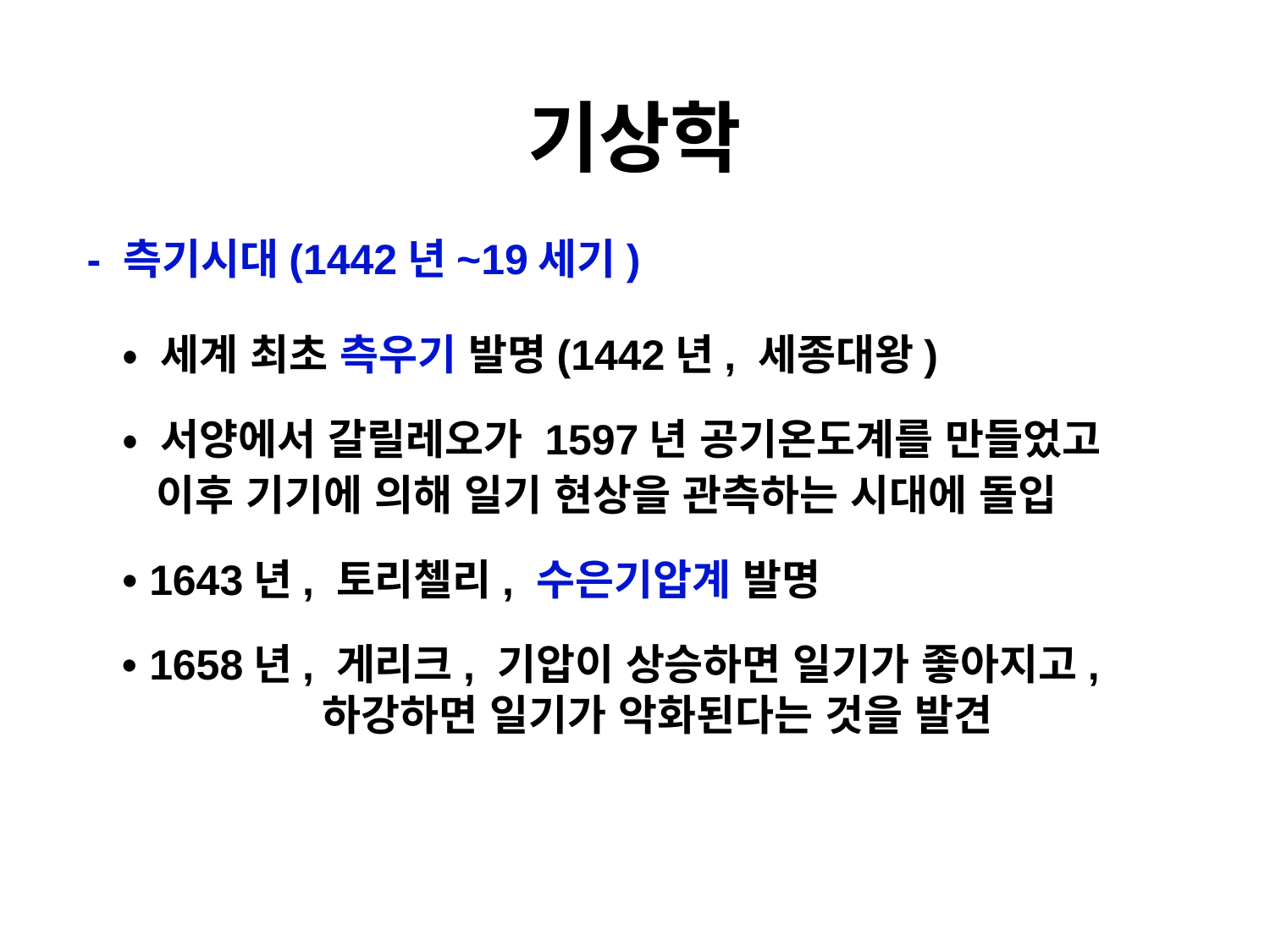

# 기상학
     - 측기시대(1442년~19세기)
        • 세계 최초 측우기 발명(1442년, 세종대왕)
        • 서양에서 갈릴레오가 1597년 공기온도계를 만들었고
          이후 기기에 의해 일기 현상을 관측하는 시대에 돌입
        • 1643년, 토리첼리, 수은기압계 발명
        • 1658년, 게리크, 기압이 상승하면 일기가 좋아지고,
                        하강하면 일기가 악화된다는 것을 발견